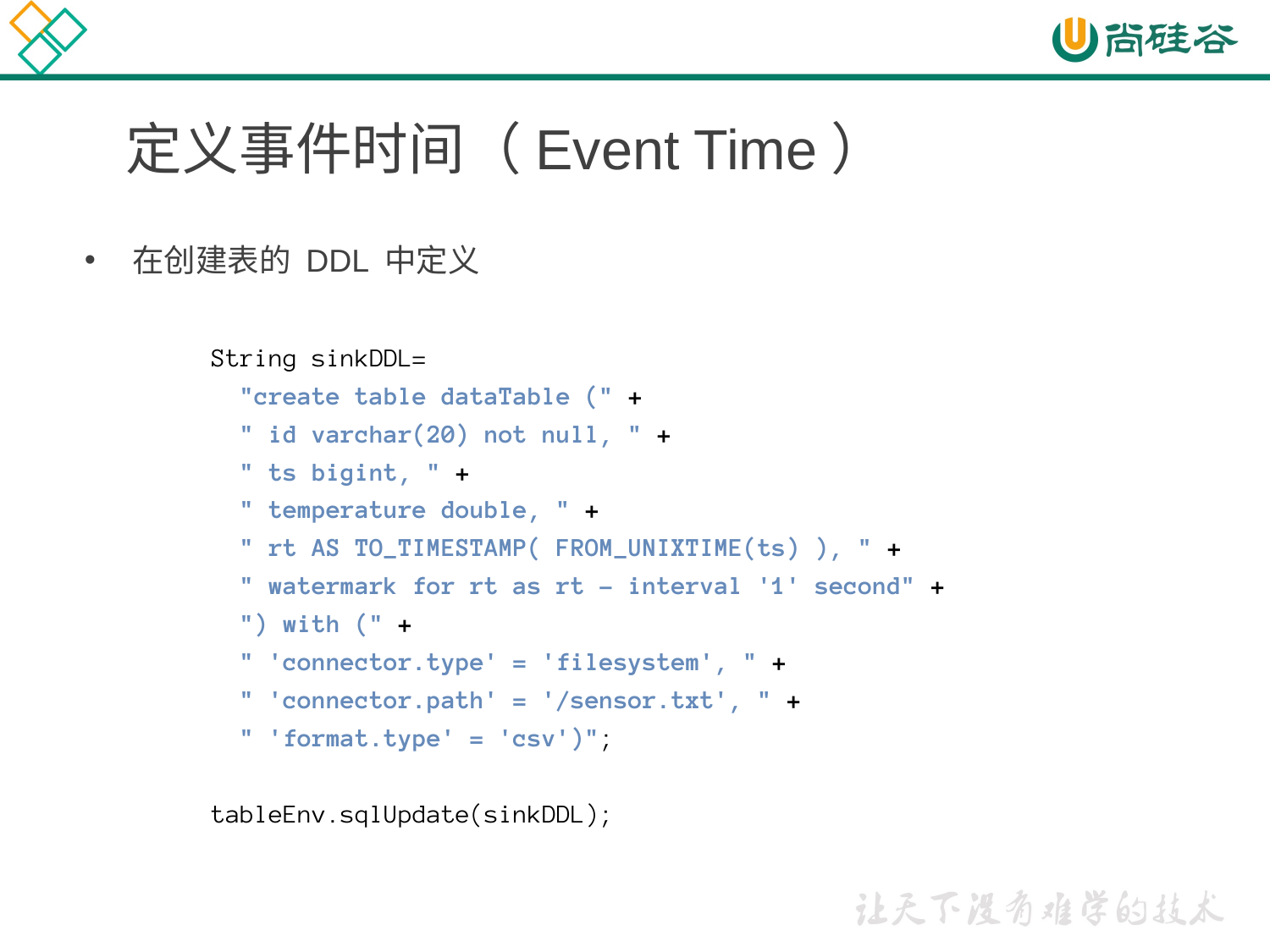

# 定义事件时间（Event Time）
在创建表的 DDL 中定义
String sinkDDL=
  "create table dataTable (" +
  " id varchar(20) not null, " +
  " ts bigint, " +
  " temperature double, " +
  " rt AS TO_TIMESTAMP( FROM_UNIXTIME(ts) ), " +
  " watermark for rt as rt - interval '1' second" +
  ") with (" +
  " 'connector.type' = 'filesystem', " +
  " 'connector.path' = '/sensor.txt', " +
  " 'format.type' = 'csv')";
tableEnv.sqlUpdate(sinkDDL);